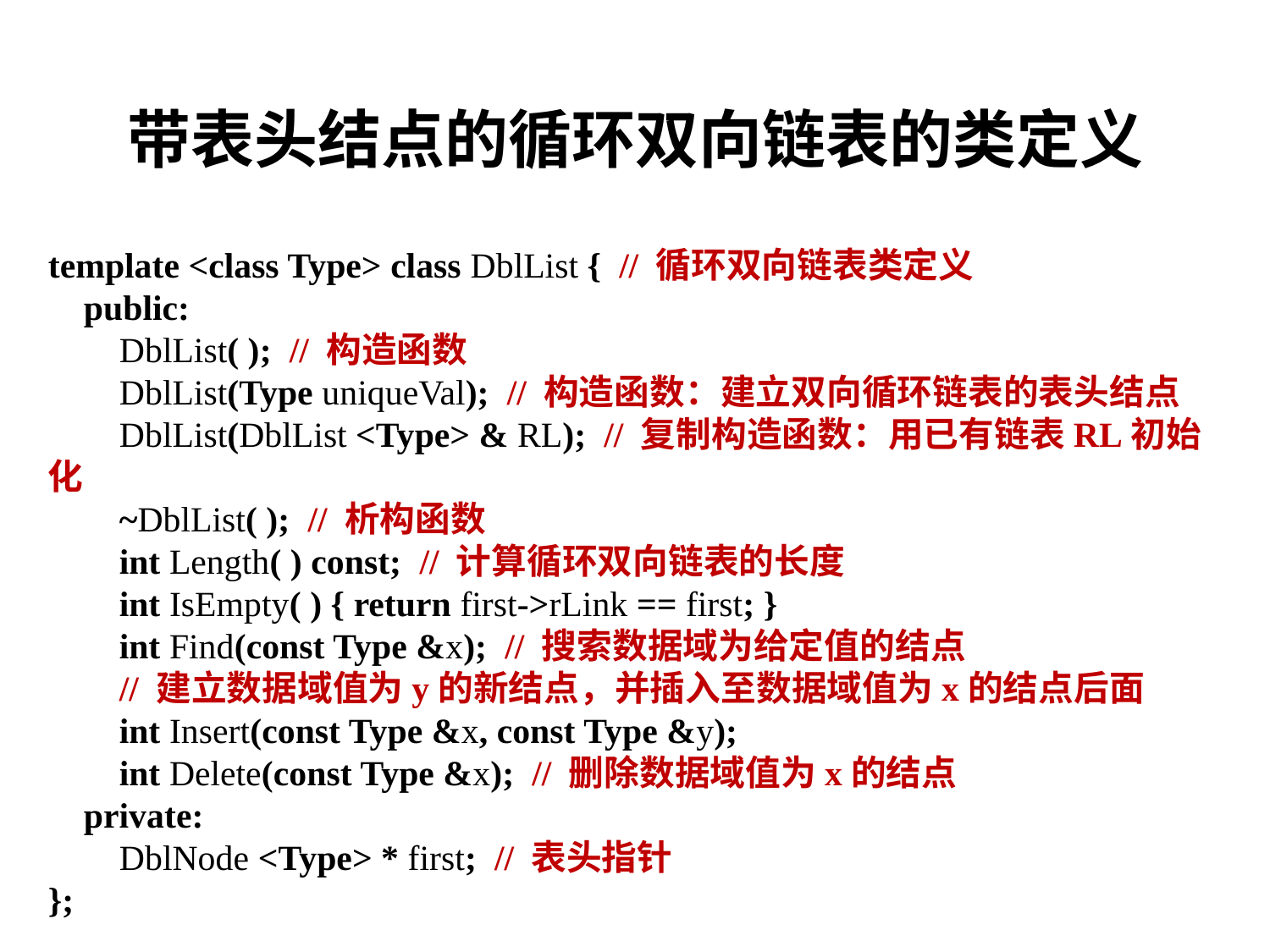

# 带表头结点的循环双向链表的类定义
template <class Type> class DblList {  // 循环双向链表类定义
    public:
        DblList( );  // 构造函数
        DblList(Type uniqueVal);  // 构造函数：建立双向循环链表的表头结点
        DblList(DblList <Type> & RL);  // 复制构造函数：用已有链表RL初始化
        ~DblList( );  // 析构函数
        int Length( ) const;  // 计算循环双向链表的长度
        int IsEmpty( ) { return first->rLink == first; }
        int Find(const Type &x);  // 搜索数据域为给定值的结点
        // 建立数据域值为y的新结点，并插入至数据域值为x的结点后面
        int Insert(const Type &x, const Type &y);
        int Delete(const Type &x);  // 删除数据域值为x的结点
    private:
        DblNode <Type> * first;  // 表头指针
};